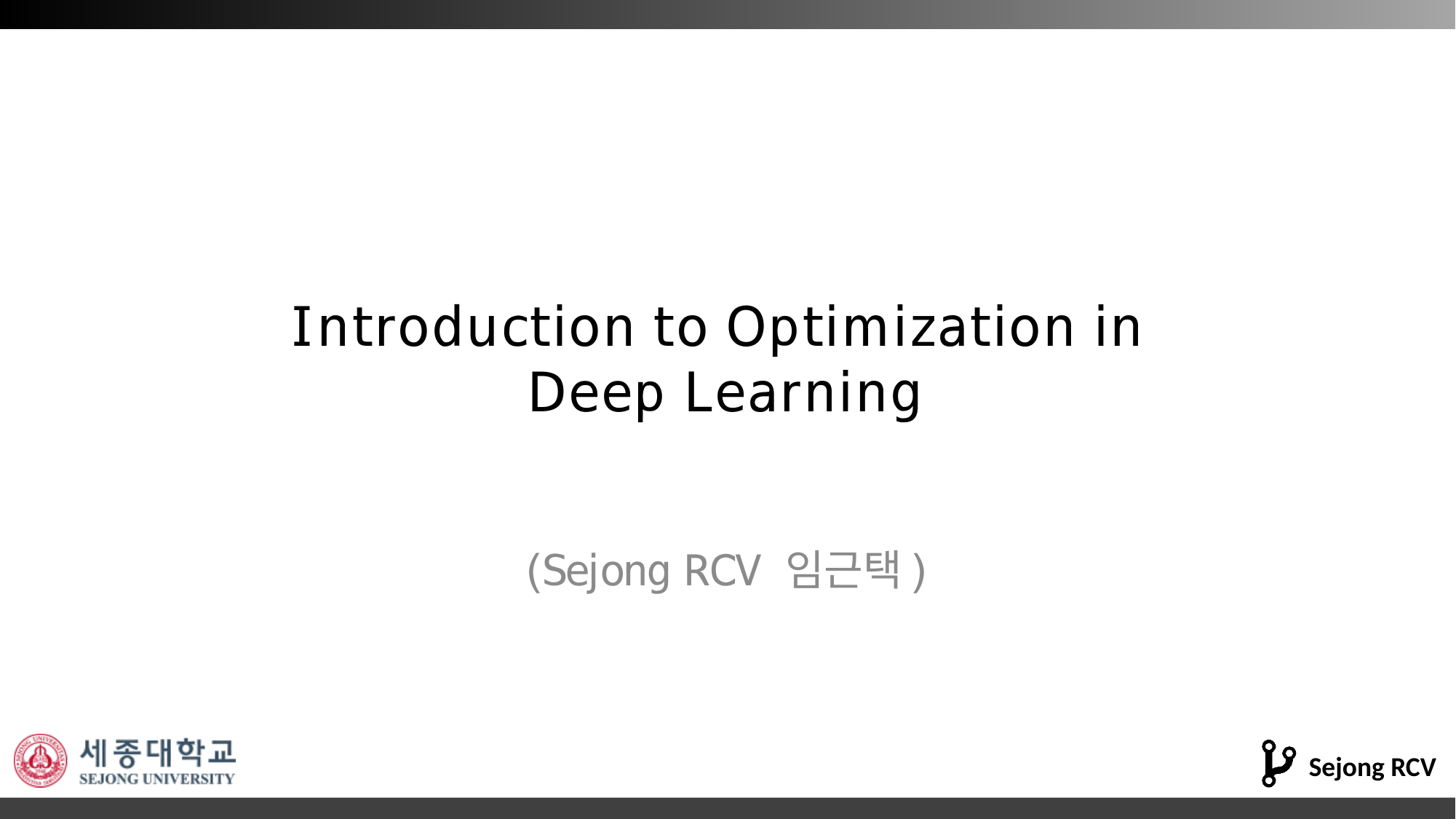

# Introduction to Optimization in Deep Learning
(Sejong RCV 임근택)